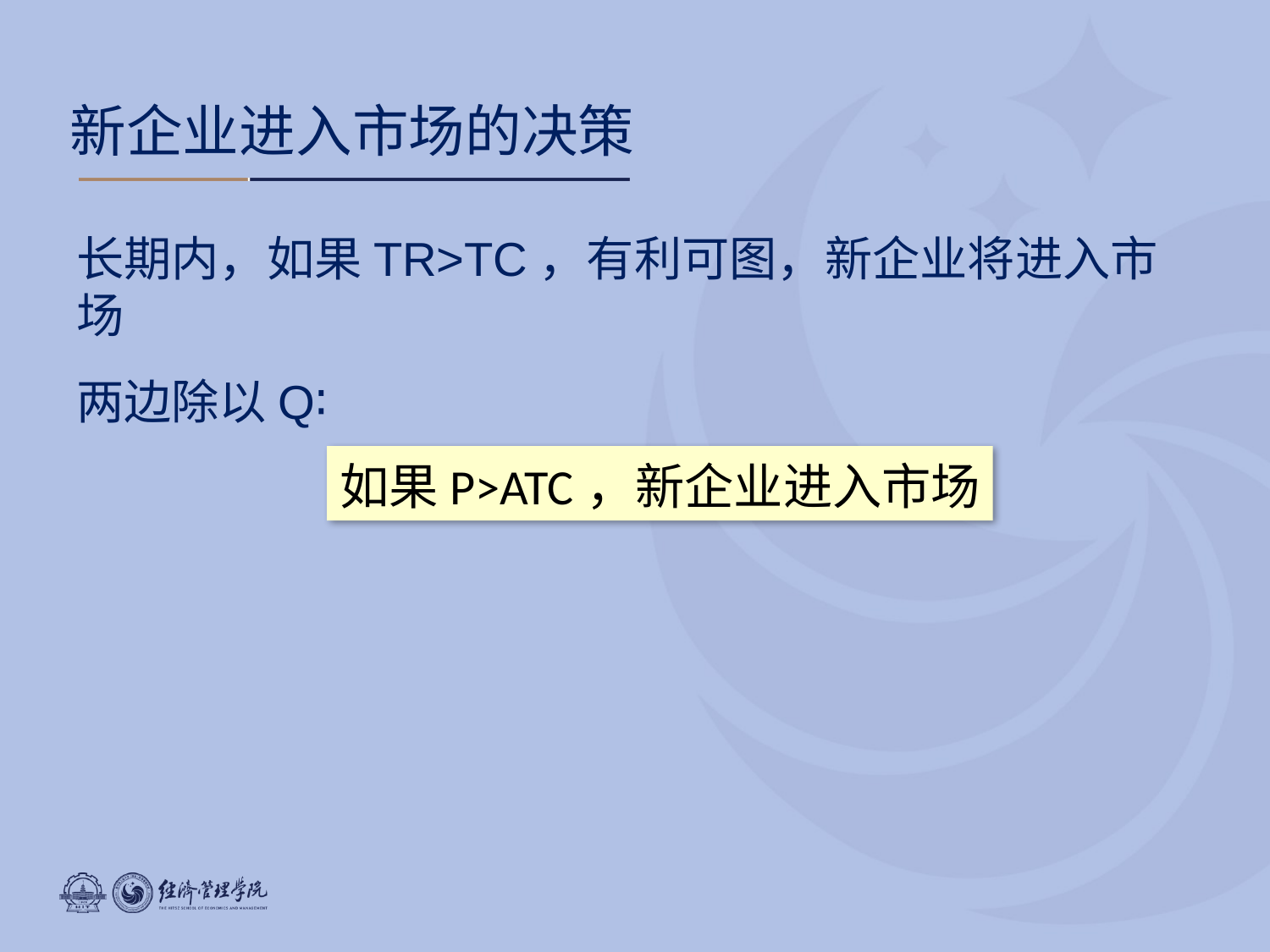

新企业进入市场的决策
长期内，如果TR>TC，有利可图，新企业将进入市场
两边除以Q∶

如果P>ATC，新企业进入市场